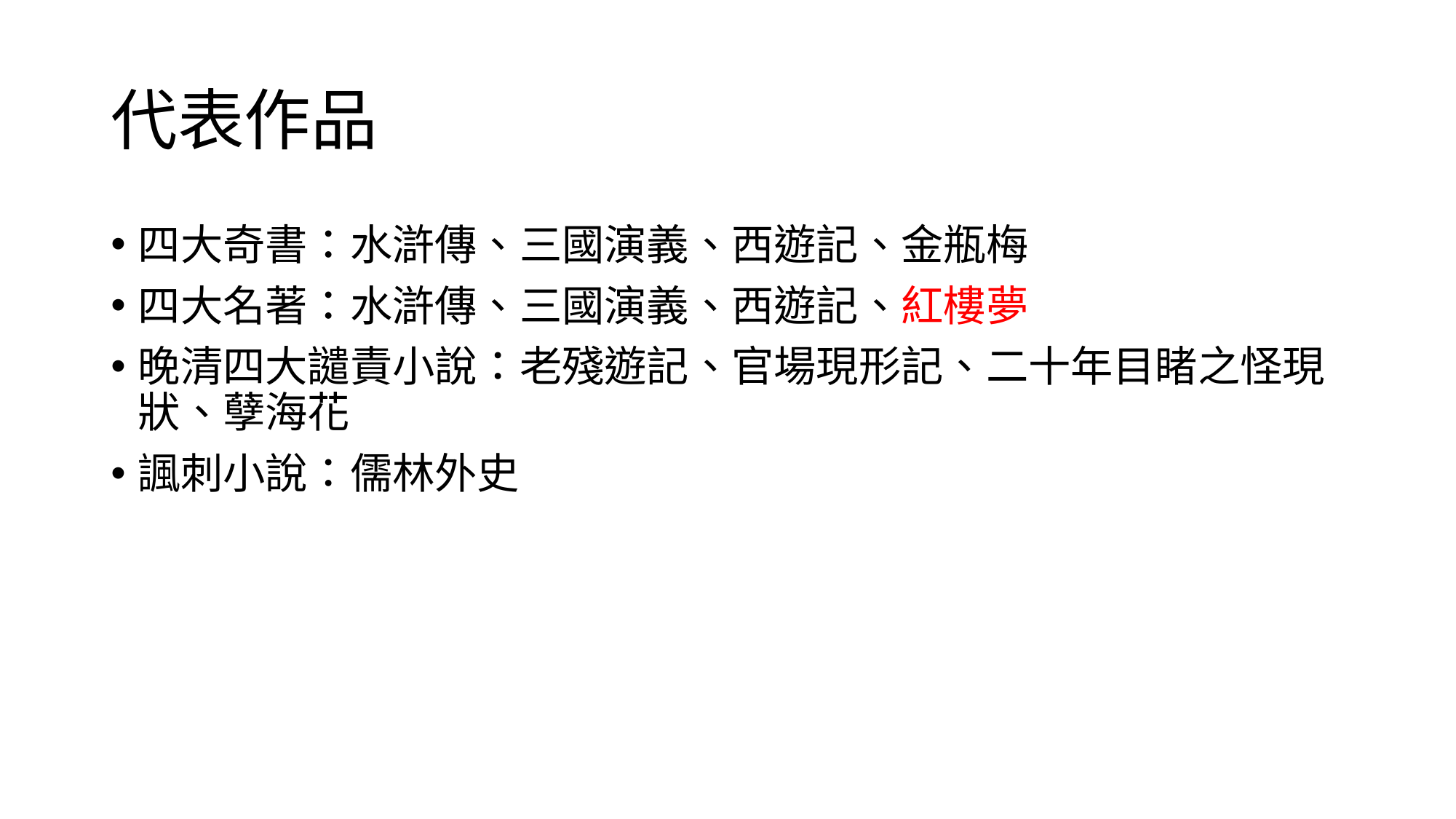

# 代表作品
四大奇書：水滸傳、三國演義、西遊記、金瓶梅
四大名著：水滸傳、三國演義、西遊記、紅樓夢
晚清四大譴責小說：老殘遊記、官場現形記、二十年目睹之怪現狀、孽海花
諷刺小說：儒林外史